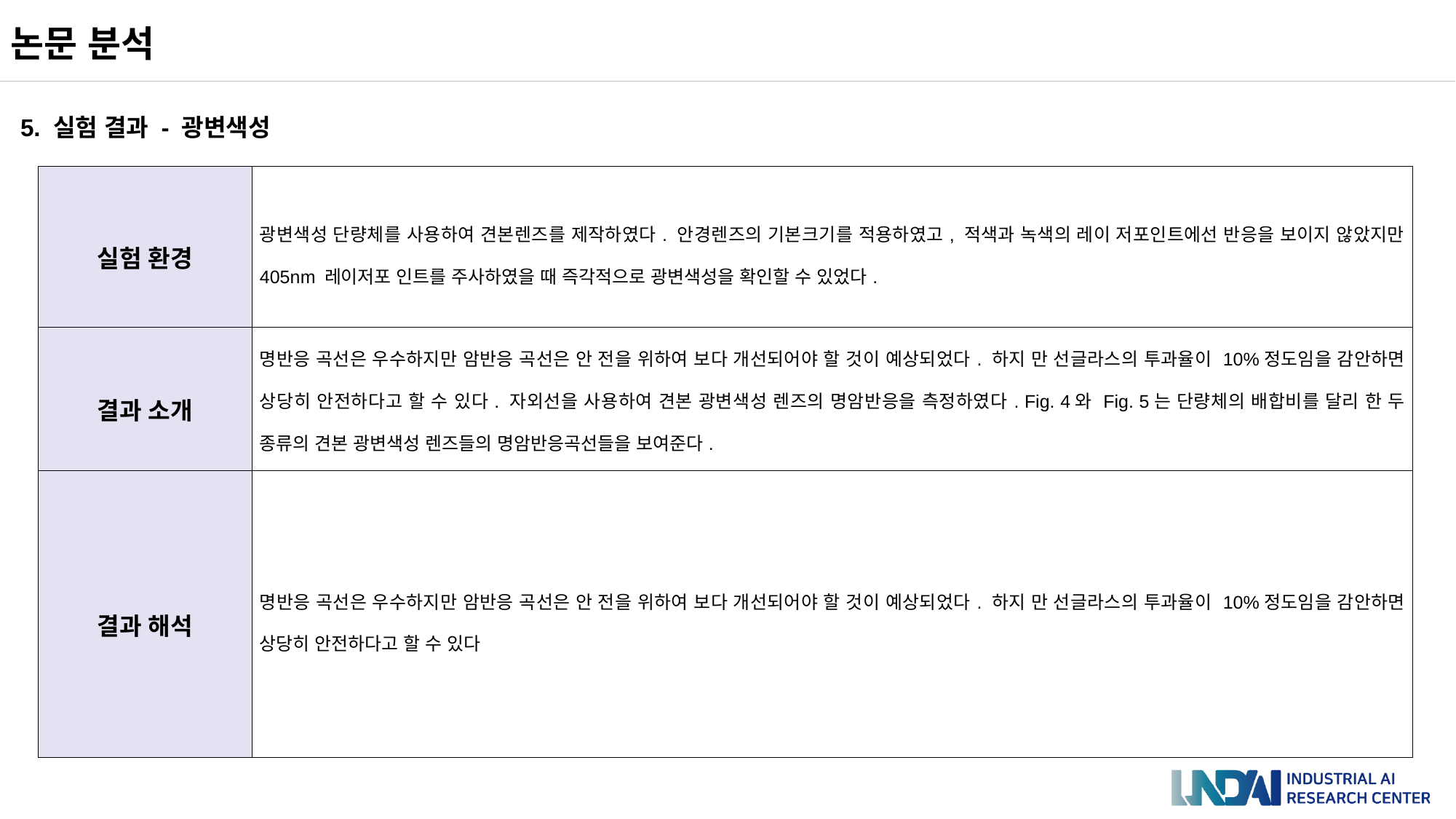

논문 분석
5. 실험 결과 - 광변색성

| 실험 환경 | 광변색성 단량체를 사용하여 견본렌즈를 제작하였다. 안경렌즈의 기본크기를 적용하였고, 적색과 녹색의 레이 저포인트에선 반응을 보이지 않았지만 405nm 레이저포 인트를 주사하였을 때 즉각적으로 광변색성을 확인할 수 있었다. |
| --- | --- |
| 결과 소개 | 명반응 곡선은 우수하지만 암반응 곡선은 안 전을 위하여 보다 개선되어야 할 것이 예상되었다. 하지 만 선글라스의 투과율이 10%정도임을 감안하면 상당히 안전하다고 할 수 있다. 자외선을 사용하여 견본 광변색성 렌즈의 명암반응을 측정하였다. Fig. 4와 Fig. 5는 단량체의 배합비를 달리 한 두 종류의 견본 광변색성 렌즈들의 명암반응곡선들을 보여준다. |
| 결과 해석 | 명반응 곡선은 우수하지만 암반응 곡선은 안 전을 위하여 보다 개선되어야 할 것이 예상되었다. 하지 만 선글라스의 투과율이 10%정도임을 감안하면 상당히 안전하다고 할 수 있다 |